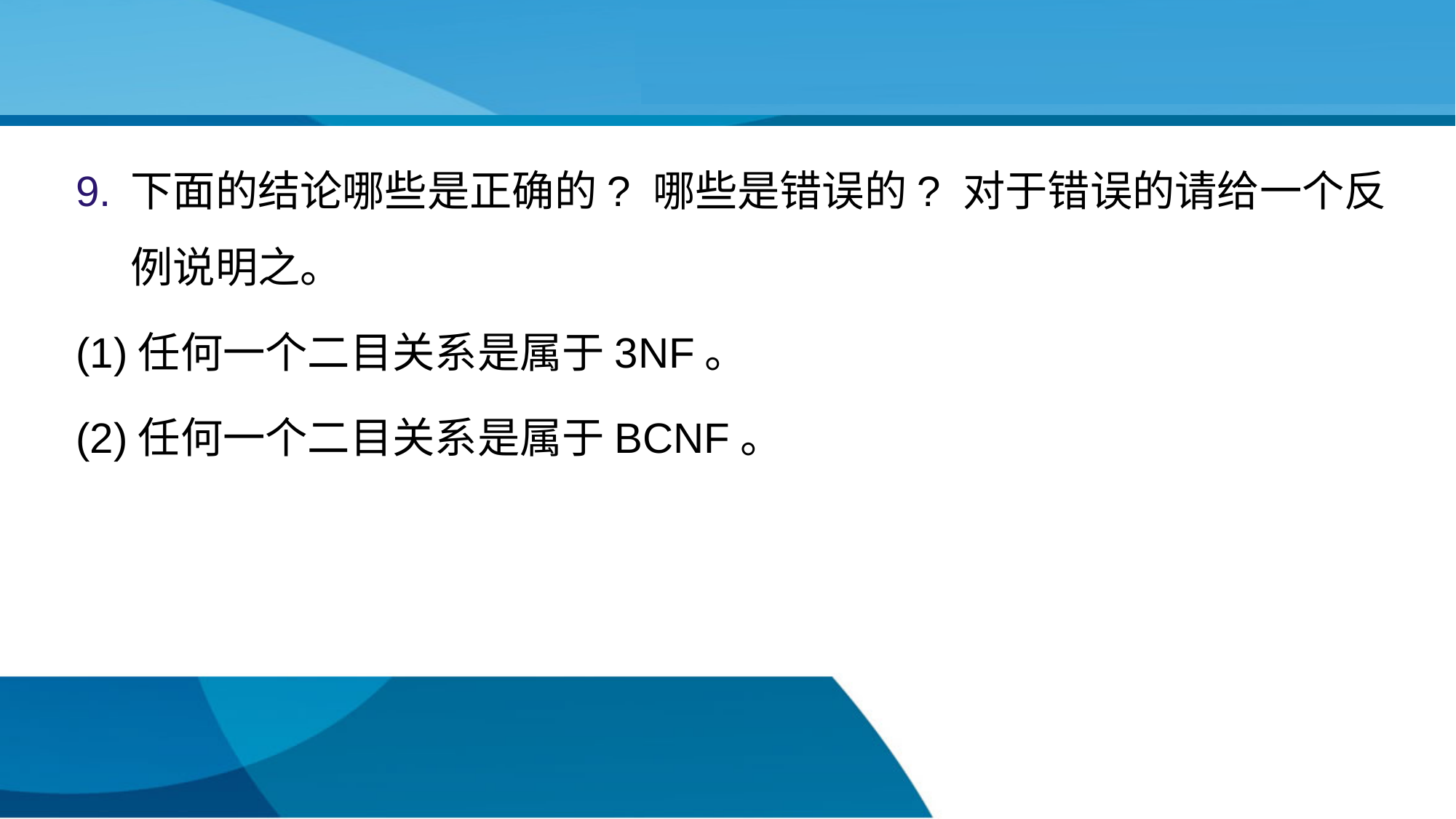

下面的结论哪些是正确的? 哪些是错误的? 对于错误的请给一个反例说明之。
(1)任何一个二目关系是属于3NF。
(2)任何一个二目关系是属于BCNF。